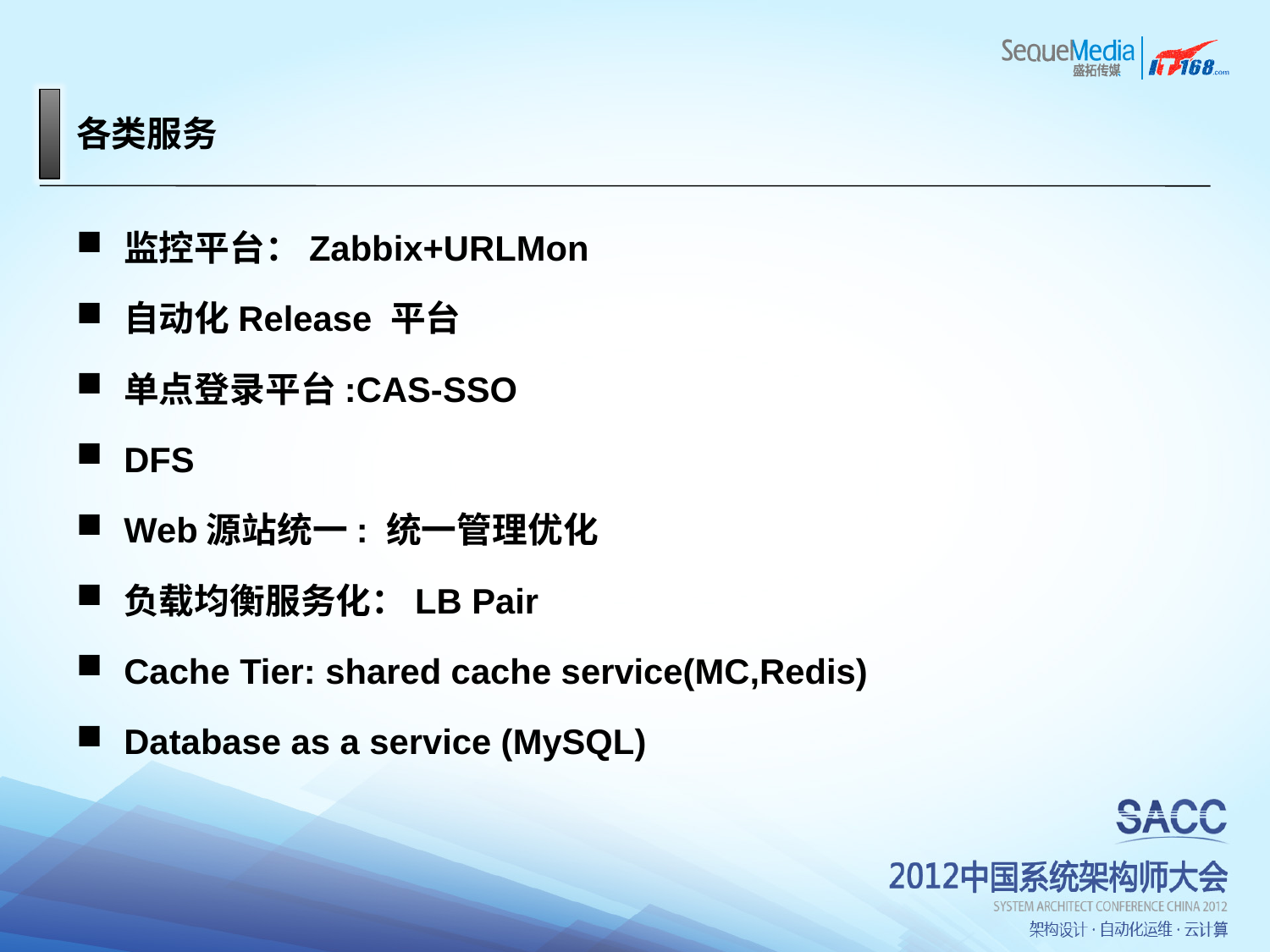

# 各类服务
监控平台：Zabbix+URLMon
自动化Release 平台
单点登录平台:CAS-SSO
DFS
Web源站统一: 统一管理优化
负载均衡服务化：LB Pair
Cache Tier: shared cache service(MC,Redis)
Database as a service (MySQL)